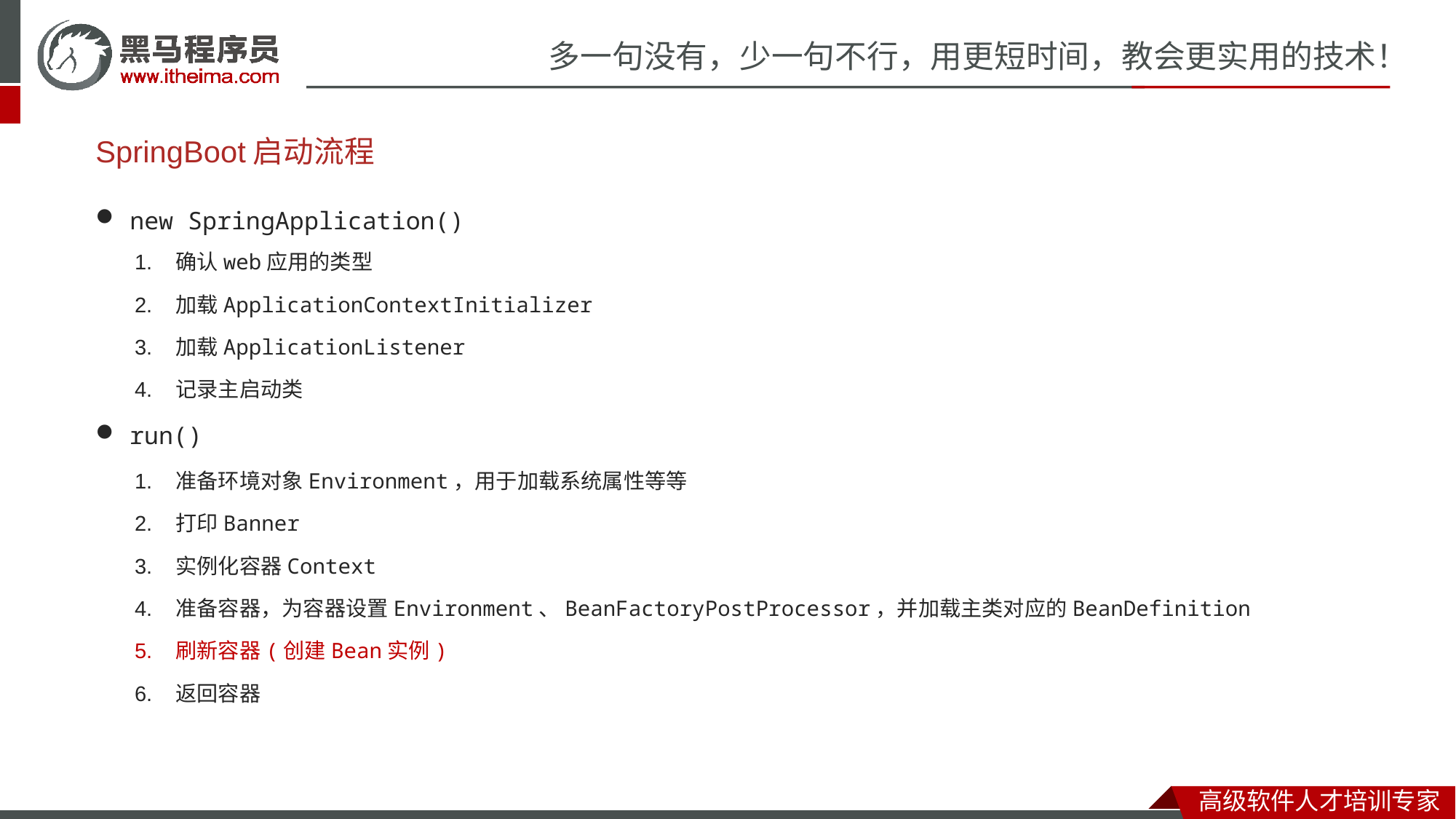

# SpringBoot启动流程
new SpringApplication()
确认web应用的类型
加载ApplicationContextInitializer
加载ApplicationListener
记录主启动类
run()
准备环境对象Environment，用于加载系统属性等等
打印Banner
实例化容器Context
准备容器，为容器设置Environment、BeanFactoryPostProcessor，并加载主类对应的BeanDefinition
刷新容器(创建Bean实例)
返回容器